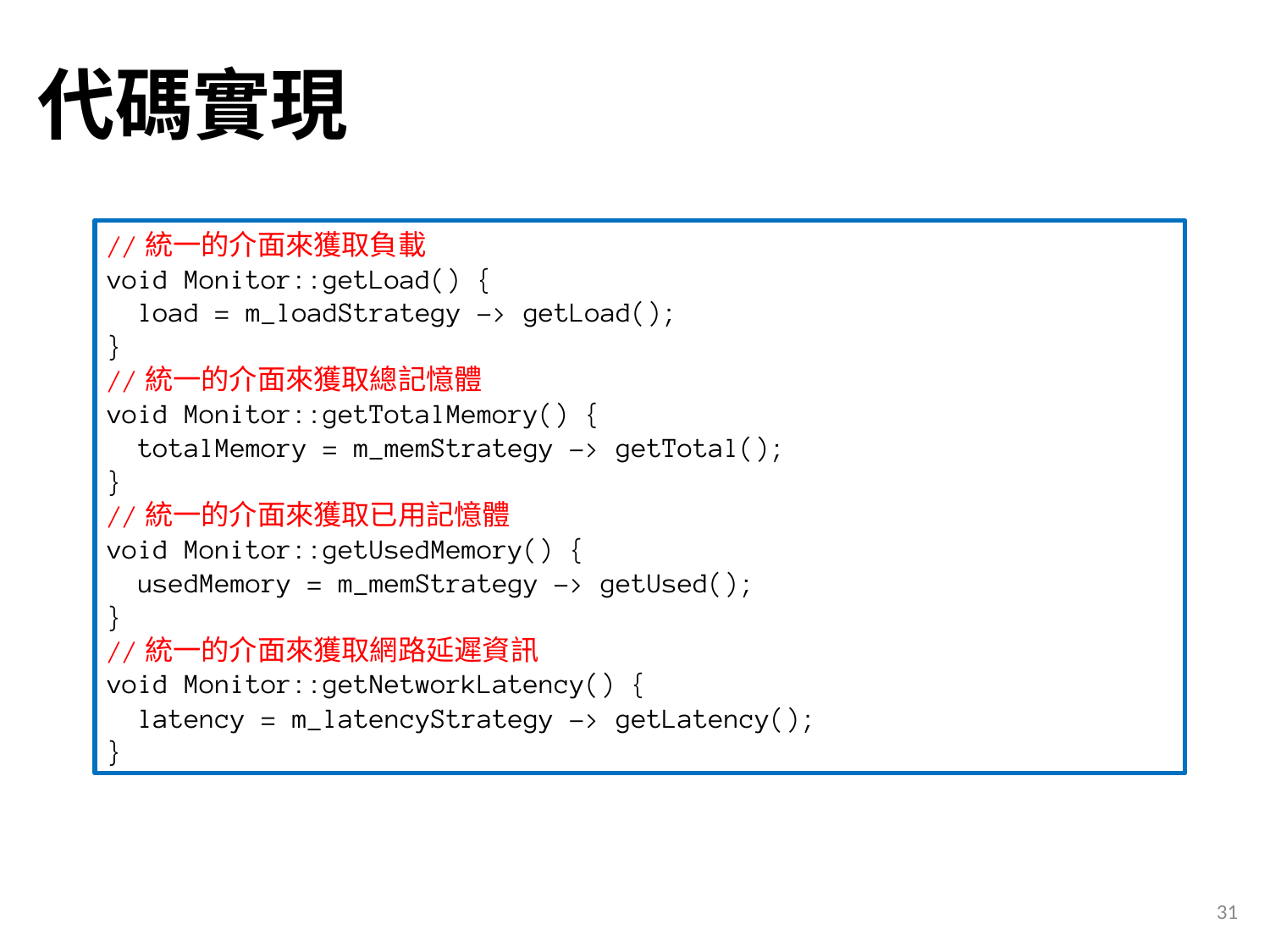

# 代碼實現
//統一的介面來獲取負載
void Monitor::getLoad() {
  load = m_loadStrategy -> getLoad();
}
//統一的介面來獲取總記憶體
void Monitor::getTotalMemory() {
  totalMemory = m_memStrategy -> getTotal();
}
//統一的介面來獲取已用記憶體
void Monitor::getUsedMemory() {
  usedMemory = m_memStrategy -> getUsed();
}
//統一的介面來獲取網路延遲資訊
void Monitor::getNetworkLatency() {
  latency = m_latencyStrategy -> getLatency();
}
31